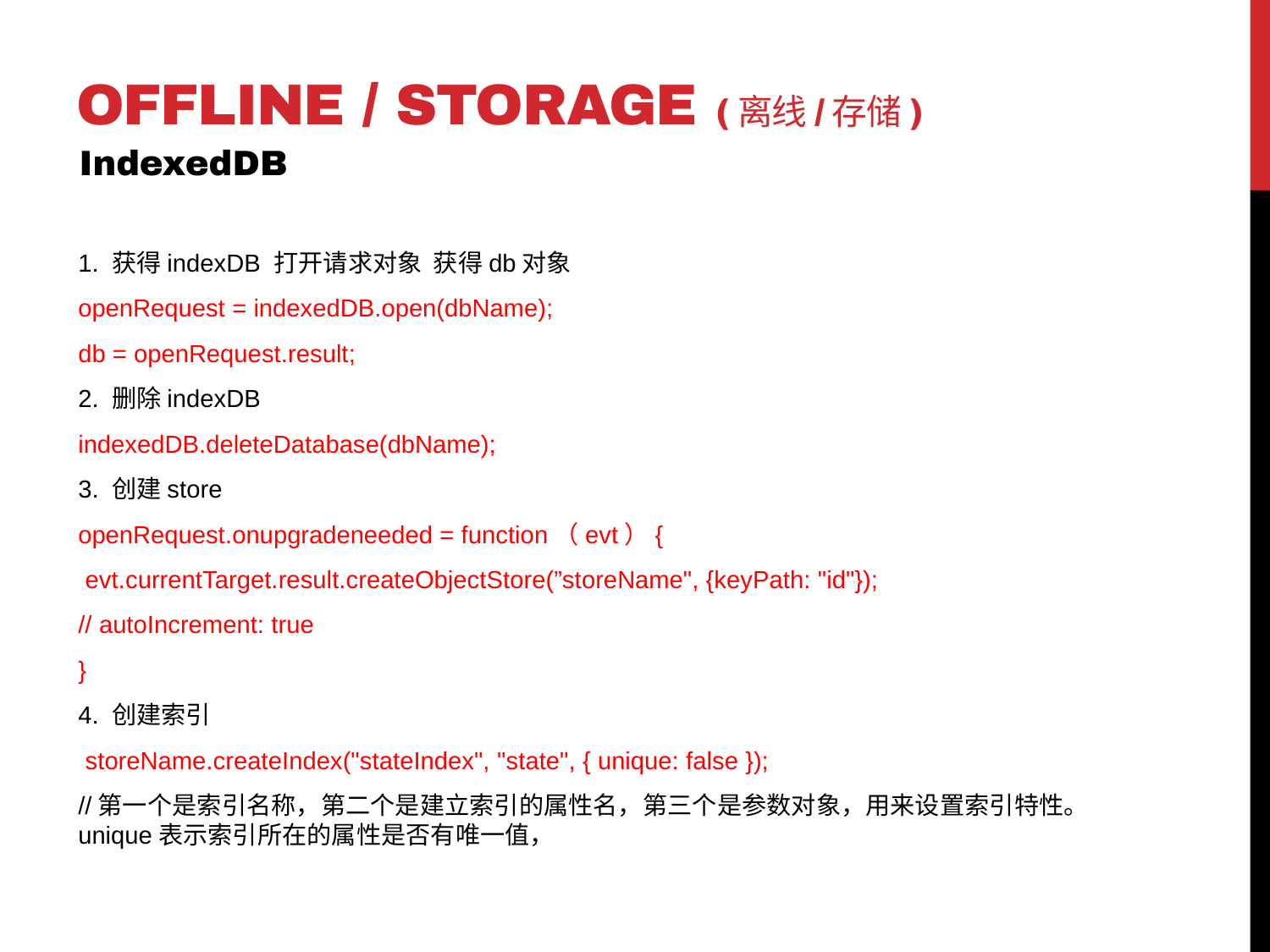

# Offline / Storage (离线/存储)
IndexedDB
1. 获得indexDB 打开请求对象  获得db对象
openRequest = indexedDB.open(dbName);
db = openRequest.result;
2. 删除indexDB
indexedDB.deleteDatabase(dbName);
3. 创建store
openRequest.onupgradeneeded = function（evt）{
 evt.currentTarget.result.createObjectStore(”storeName", {keyPath: "id"});
// autoIncrement: true
}
4. 创建索引
 storeName.createIndex("stateIndex", "state", { unique: false });
//第一个是索引名称，第二个是建立索引的属性名，第三个是参数对象，用来设置索引特性。unique表示索引所在的属性是否有唯一值，